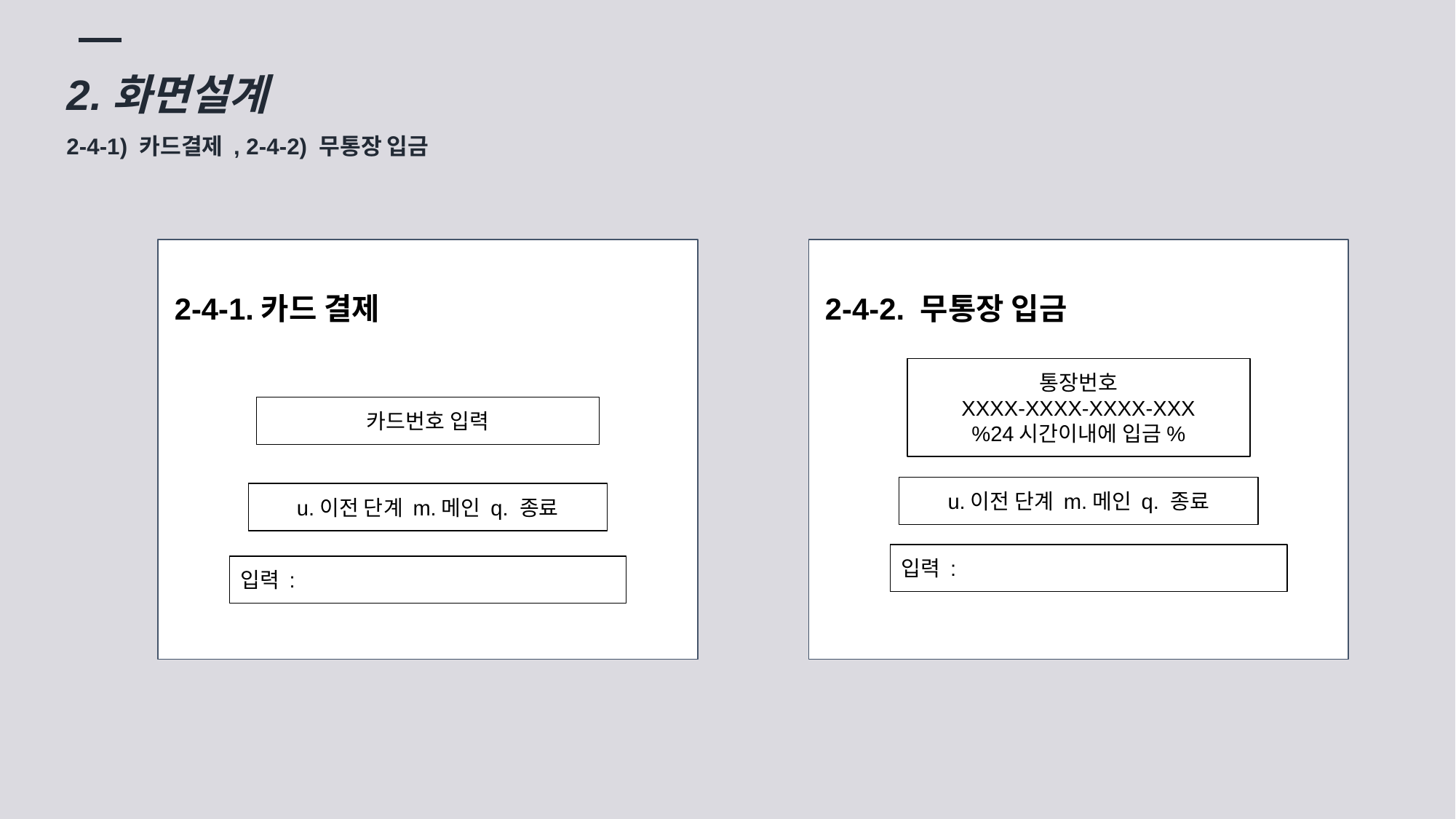

2.화면설계
2-4-1) 카드결제 , 2-4-2) 무통장 입금

2-4-1.카드 결제

2-4-2. 무통장 입금
통장번호
XXXX-XXXX-XXXX-XXX
%24시간이내에 입금%
카드번호 입력
u.이전 단계 m.메인 q. 종료
u.이전 단계 m.메인 q. 종료
입력 :
입력 :